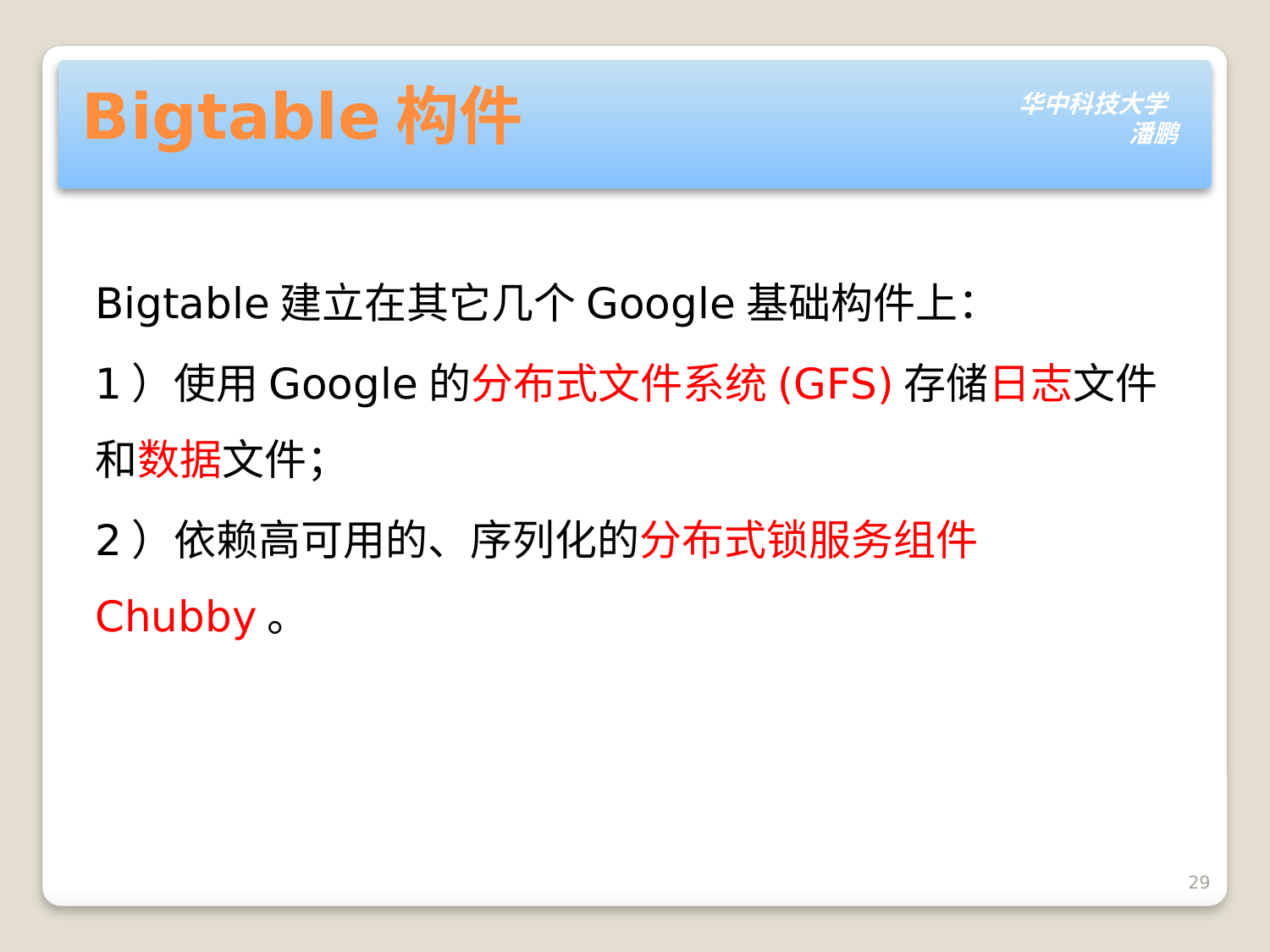

# Bigtable构件
Bigtable建立在其它几个Google基础构件上：
1）使用Google的分布式文件系统(GFS)存储日志文件和数据文件；
2）依赖高可用的、序列化的分布式锁服务组件Chubby。
29